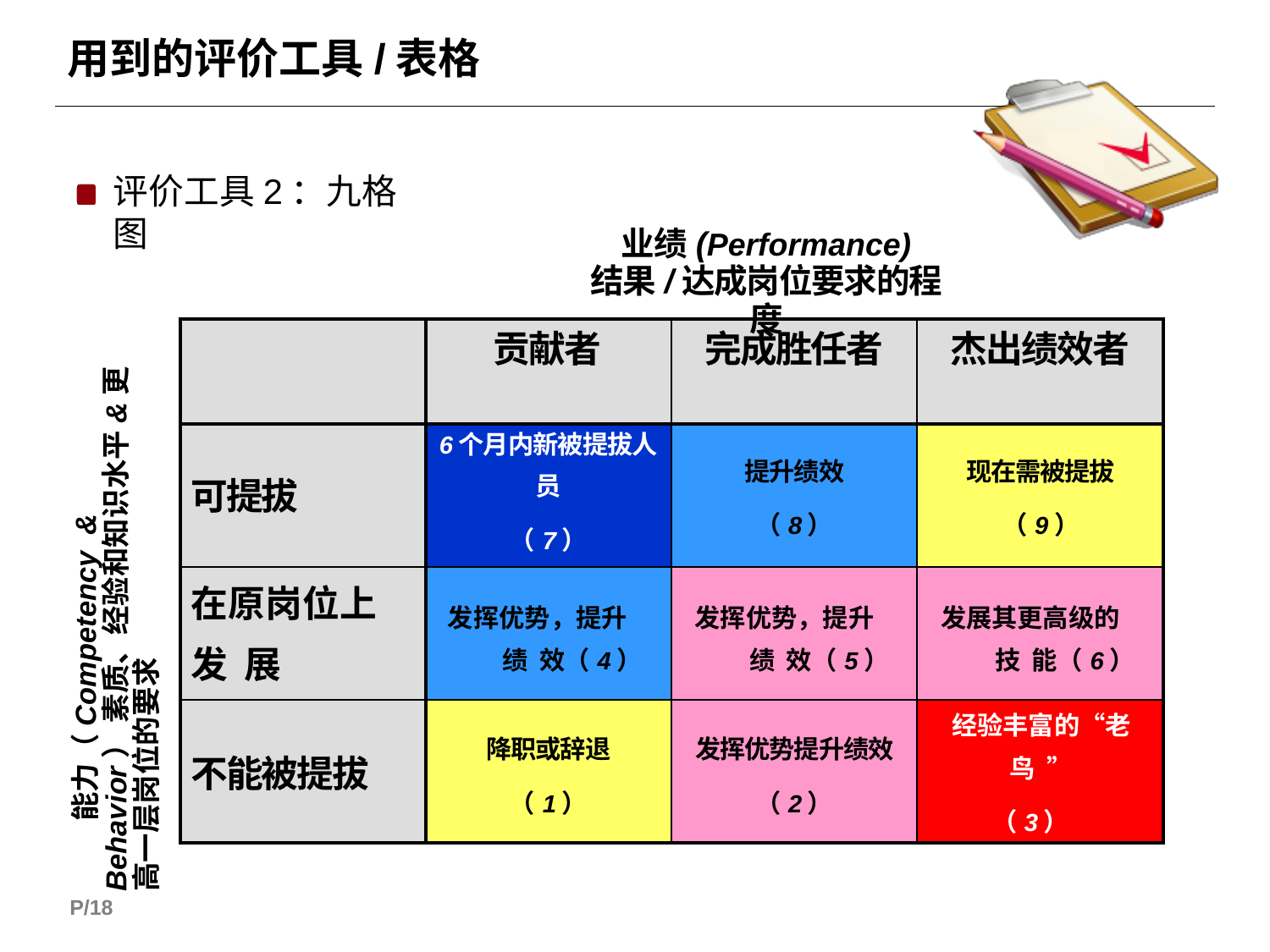

# 用到的评价工具/表格

评价工具2：九格图

业绩(Performance)
结果/达成岗位要求的程度

|  | 贡献者 | 完成胜任者 | 杰出绩效者 |
| --- | --- | --- | --- |
| 可提拔 | 6个月内新被提拔人 员 （7） | 提升绩效 （8） | 现在需被提拔 （9） |
| 在原岗位上发 展 | 发挥优势，提升绩 效（4） | 发挥优势，提升绩 效（5） | 发展其更高级的技 能（6） |
| 不能被提拔 | 降职或辞退 （1） | 发挥优势提升绩效 （2） | 经验丰富的“老鸟 ” （3） |
能力（Competency  &  Behavior） 素质、经验和知识水平&更高一层岗位的要求
P/18